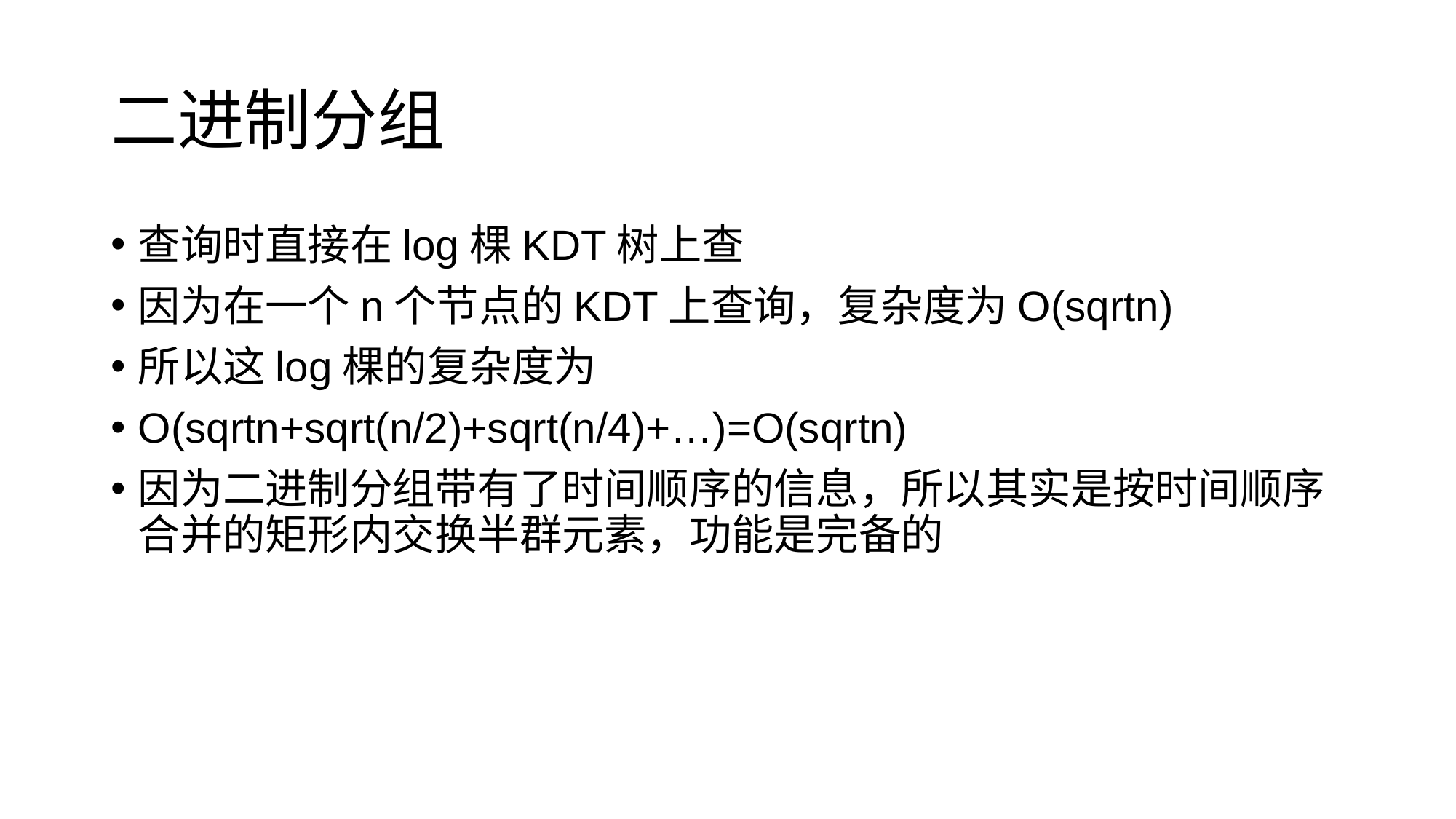

# 二进制分组
查询时直接在log棵KDT树上查
因为在一个n个节点的KDT上查询，复杂度为O(sqrtn)
所以这log棵的复杂度为
O(sqrtn+sqrt(n/2)+sqrt(n/4)+…)=O(sqrtn)
因为二进制分组带有了时间顺序的信息，所以其实是按时间顺序合并的矩形内交换半群元素，功能是完备的